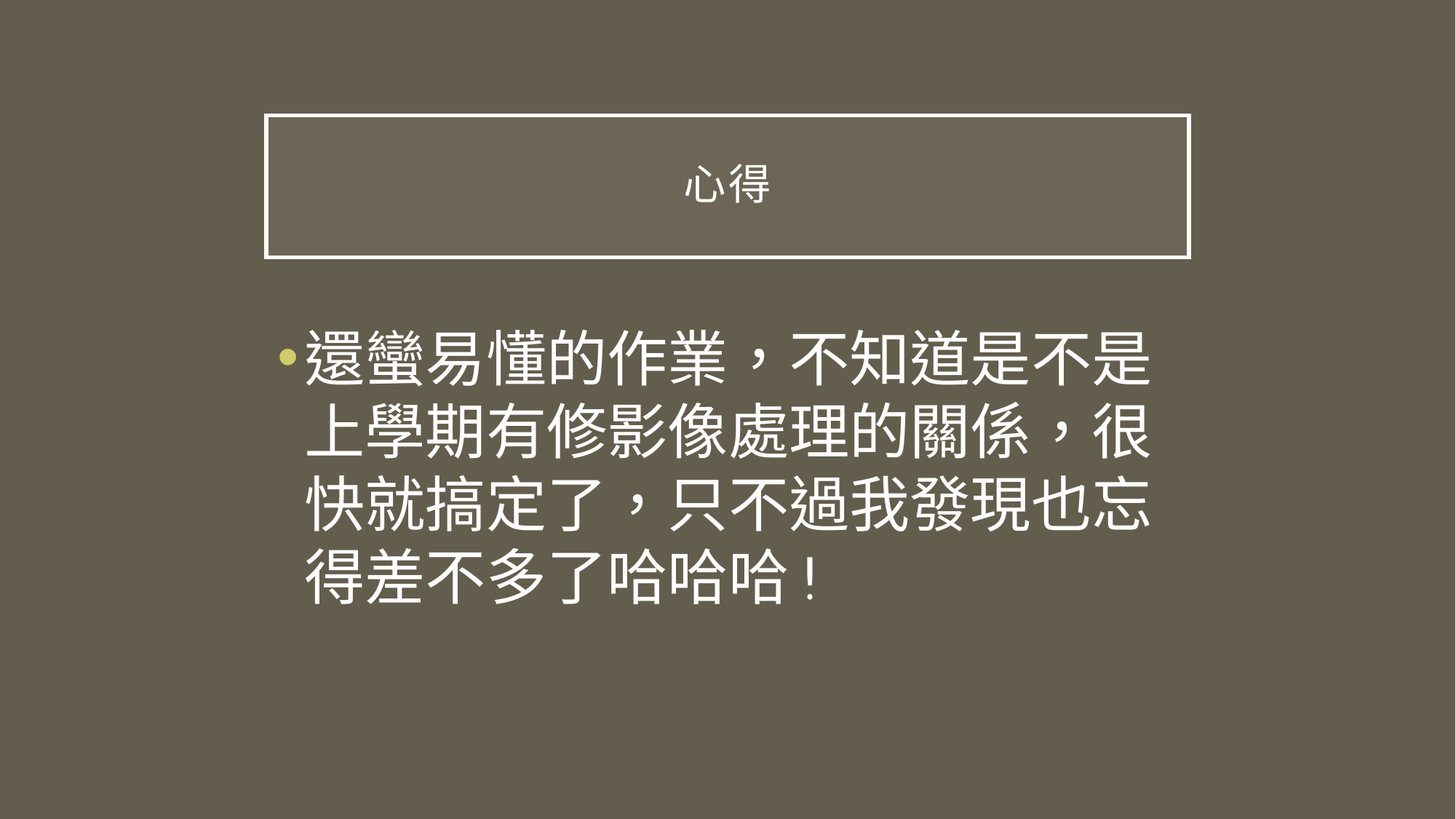

# 心得
還蠻易懂的作業，不知道是不是上學期有修影像處理的關係，很快就搞定了，只不過我發現也忘得差不多了哈哈哈!